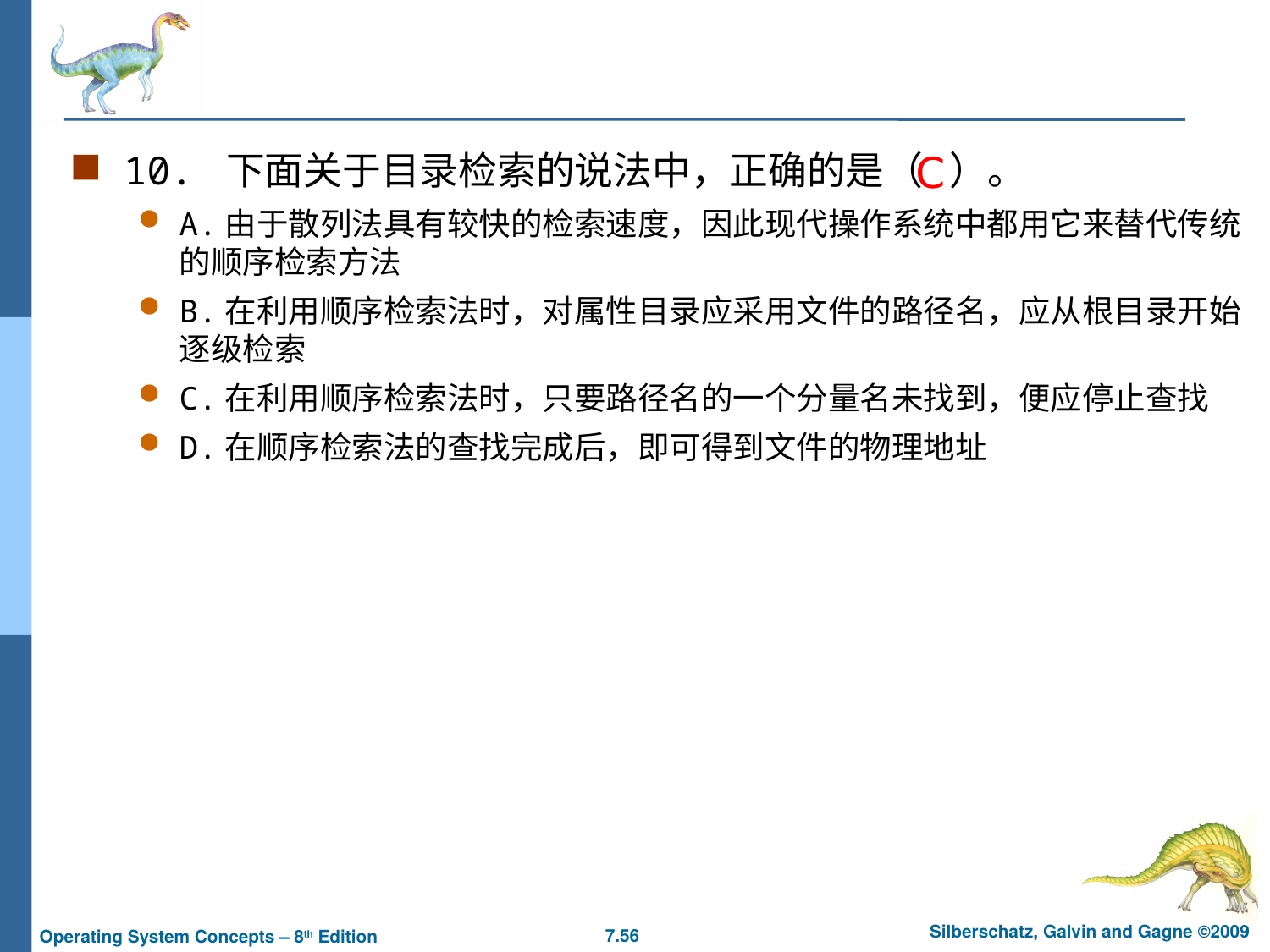

#
10. 下面关于目录检索的说法中，正确的是（   ）。
A.由于散列法具有较快的检索速度，因此现代操作系统中都用它来替代传统的顺序检索方法
B.在利用顺序检索法时，对属性目录应采用文件的路径名，应从根目录开始逐级检索
C.在利用顺序检索法时，只要路径名的一个分量名未找到，便应停止查找
D.在顺序检索法的查找完成后，即可得到文件的物理地址
C